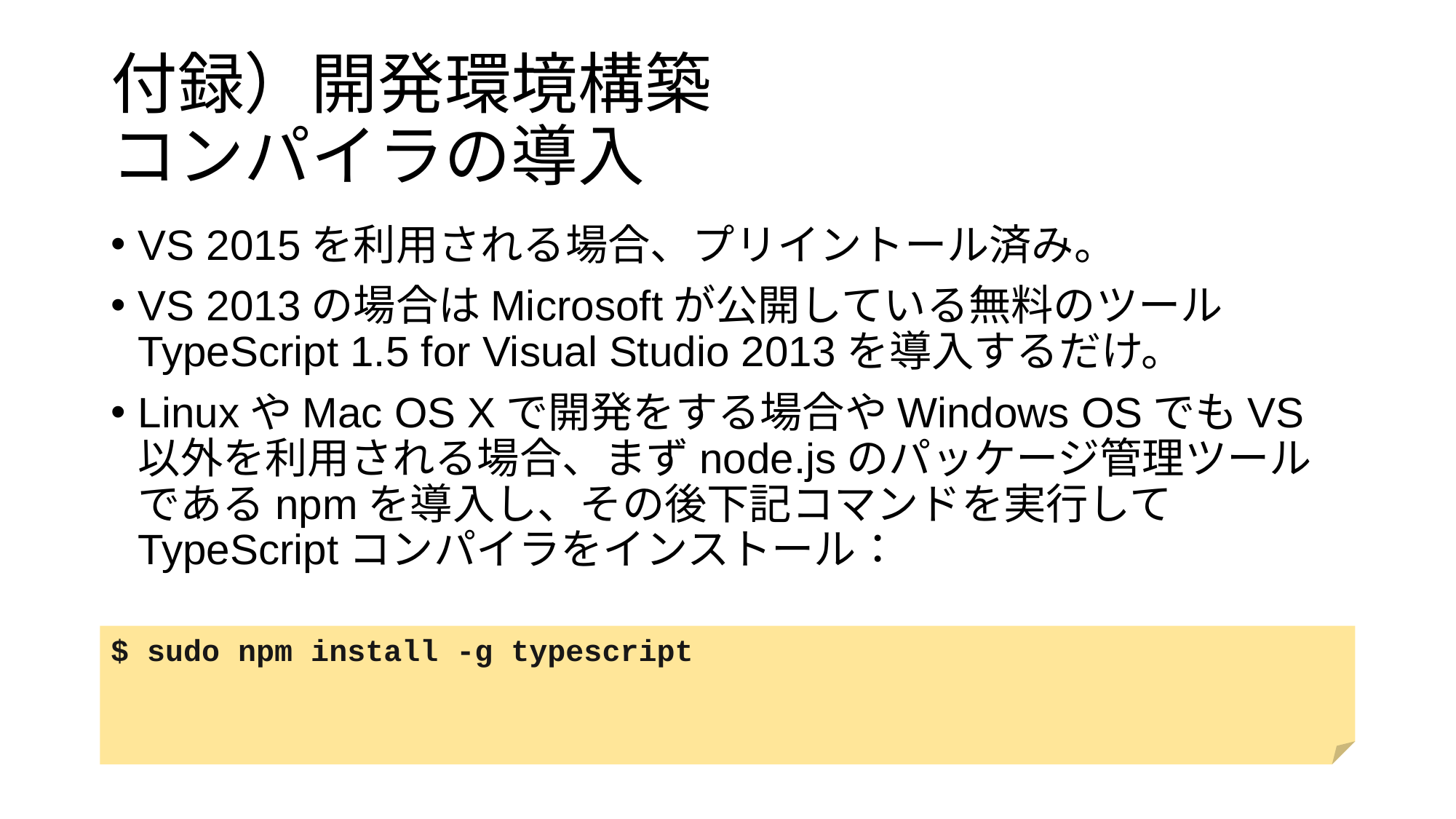

# 付録）開発環境構築 コンパイラの導入
VS 2015を利用される場合、プリイントール済み。
VS 2013の場合はMicrosoftが公開している無料のツールTypeScript 1.5 for Visual Studio 2013を導入するだけ。
LinuxやMac OS Xで開発をする場合やWindows OSでもVS以外を利用される場合、まずnode.jsのパッケージ管理ツールであるnpmを導入し、その後下記コマンドを実行してTypeScriptコンパイラをインストール：
$ sudo npm install -g typescript